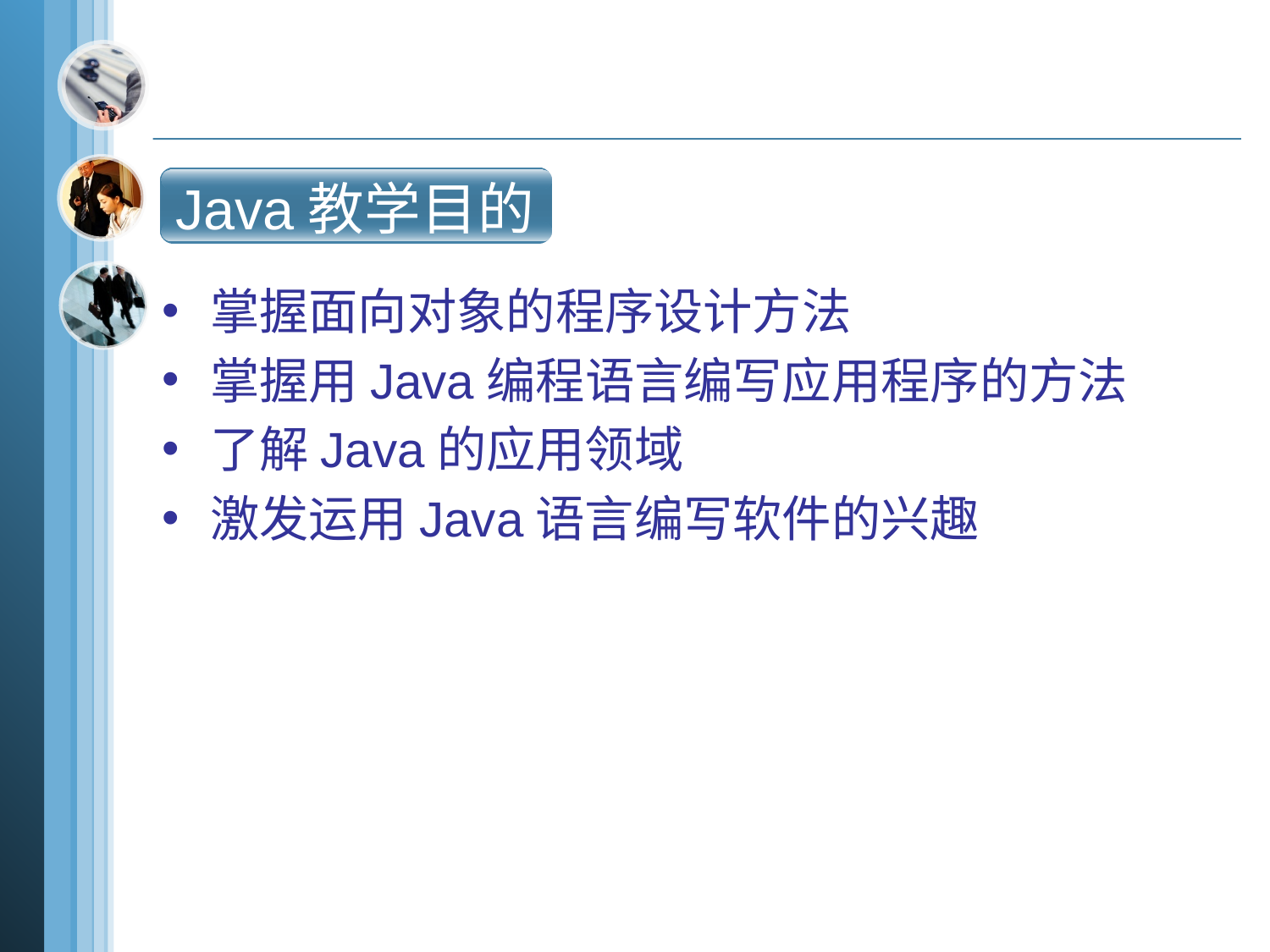

Java教学目的
掌握面向对象的程序设计方法
掌握用Java编程语言编写应用程序的方法
了解Java的应用领域
激发运用Java语言编写软件的兴趣